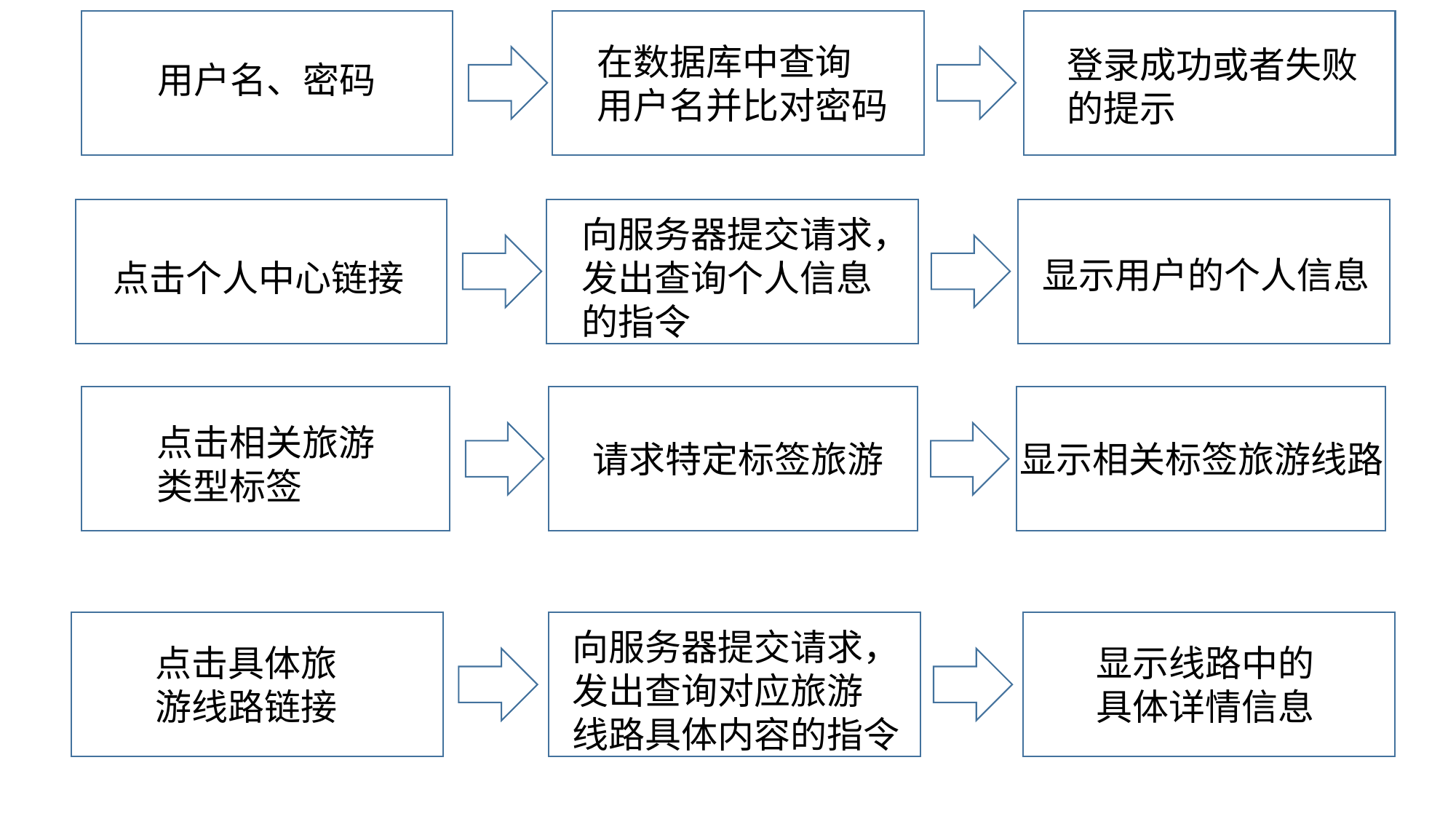

在数据库中查询
用户名并比对密码
登录成功或者失败
的提示

用户名、密码

向服务器提交请求，
发出查询个人信息
的指令

显示用户的个人信息
点击个人中心链接

点击相关旅游
类型标签

请求特定标签旅游
显示相关标签旅游线路

向服务器提交请求，
发出查询对应旅游
线路具体内容的指令
点击具体旅
游线路链接
显示线路中的
具体详情信息